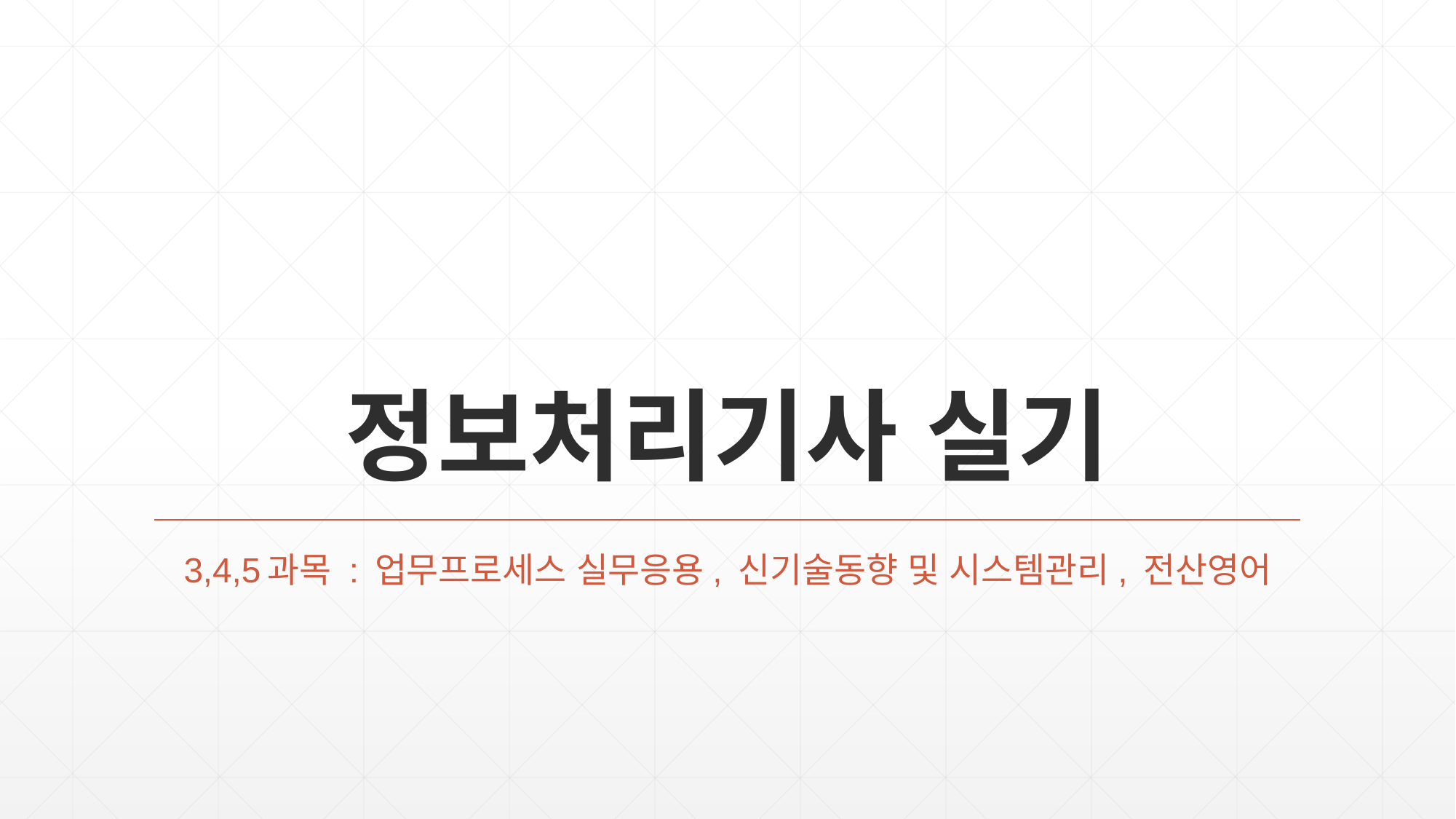

# 정보처리기사 실기
3,4,5과목 : 업무프로세스 실무응용, 신기술동향 및 시스템관리, 전산영어